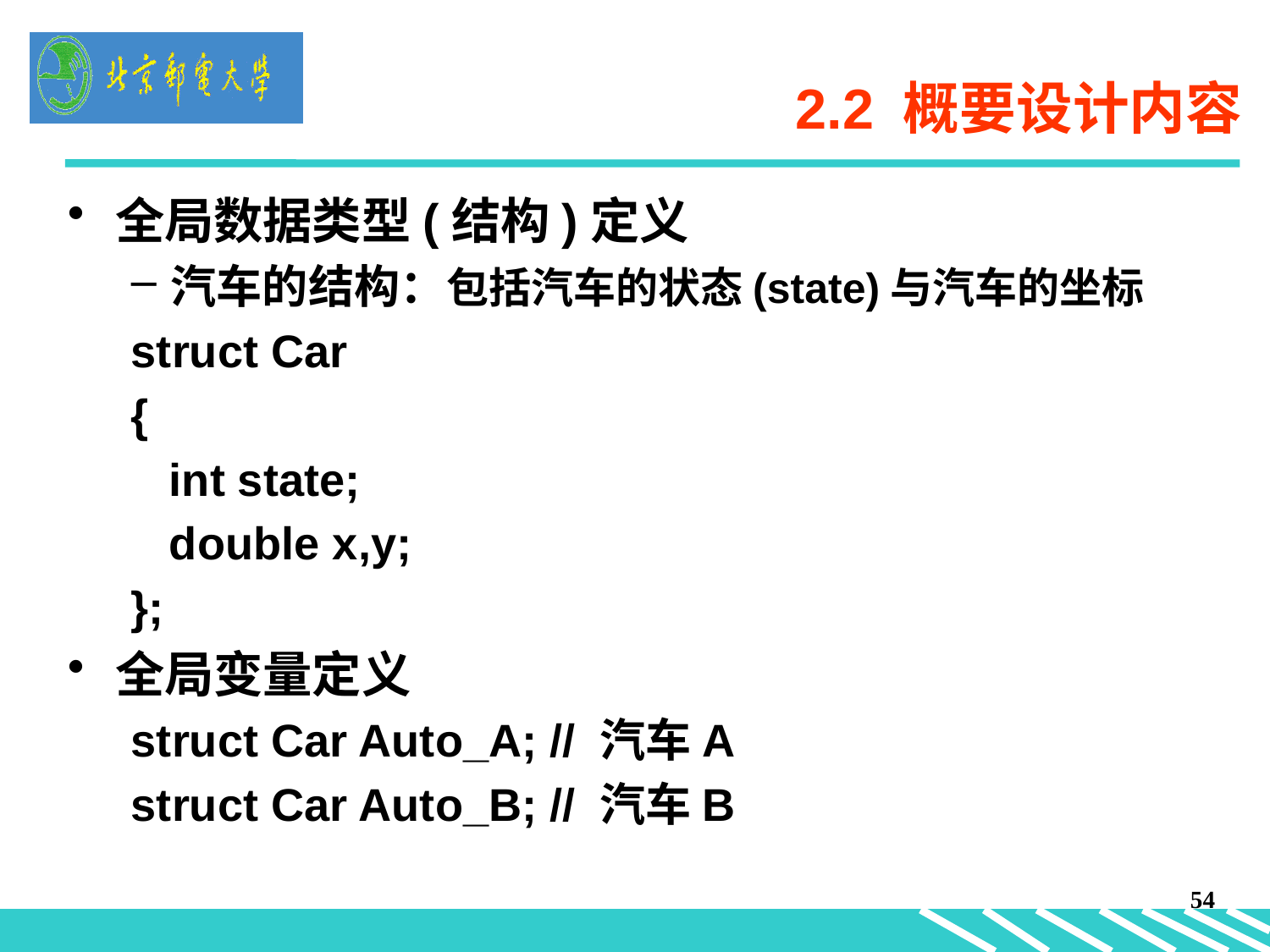

# 2.2 概要设计内容
全局数据类型(结构)定义
汽车的结构：包括汽车的状态(state)与汽车的坐标
struct Car
{
   int state;
   double x,y;
};
全局变量定义
struct Car Auto_A; // 汽车A
struct Car Auto_B; // 汽车B
54